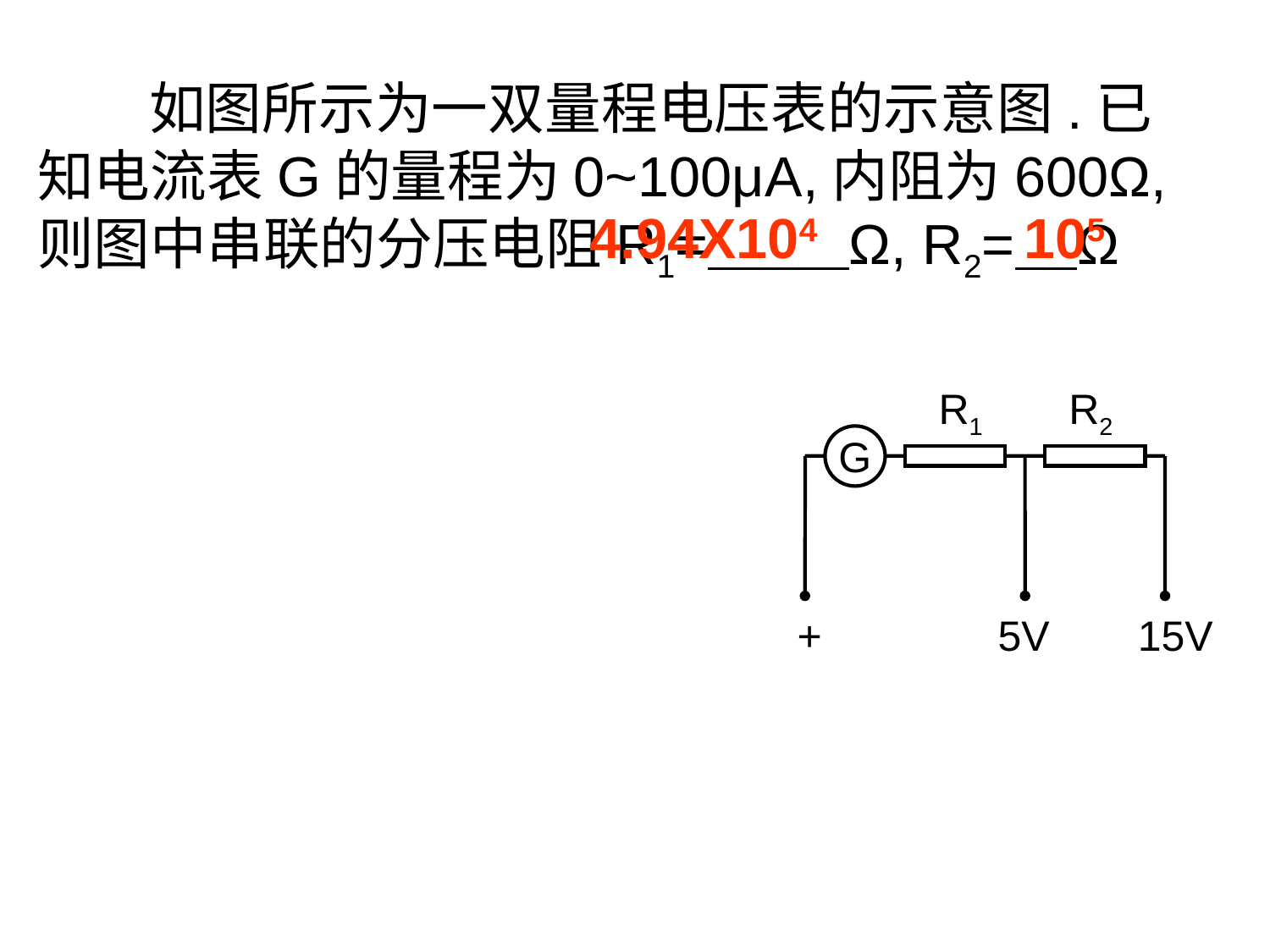

如图所示为一双量程电压表的示意图.已知电流表G的量程为0~100μA,内阻为600Ω,则图中串联的分压电阻R1=         Ω, R2=    Ω
4.94X104
105
R1
R2
G

+
5V
15V